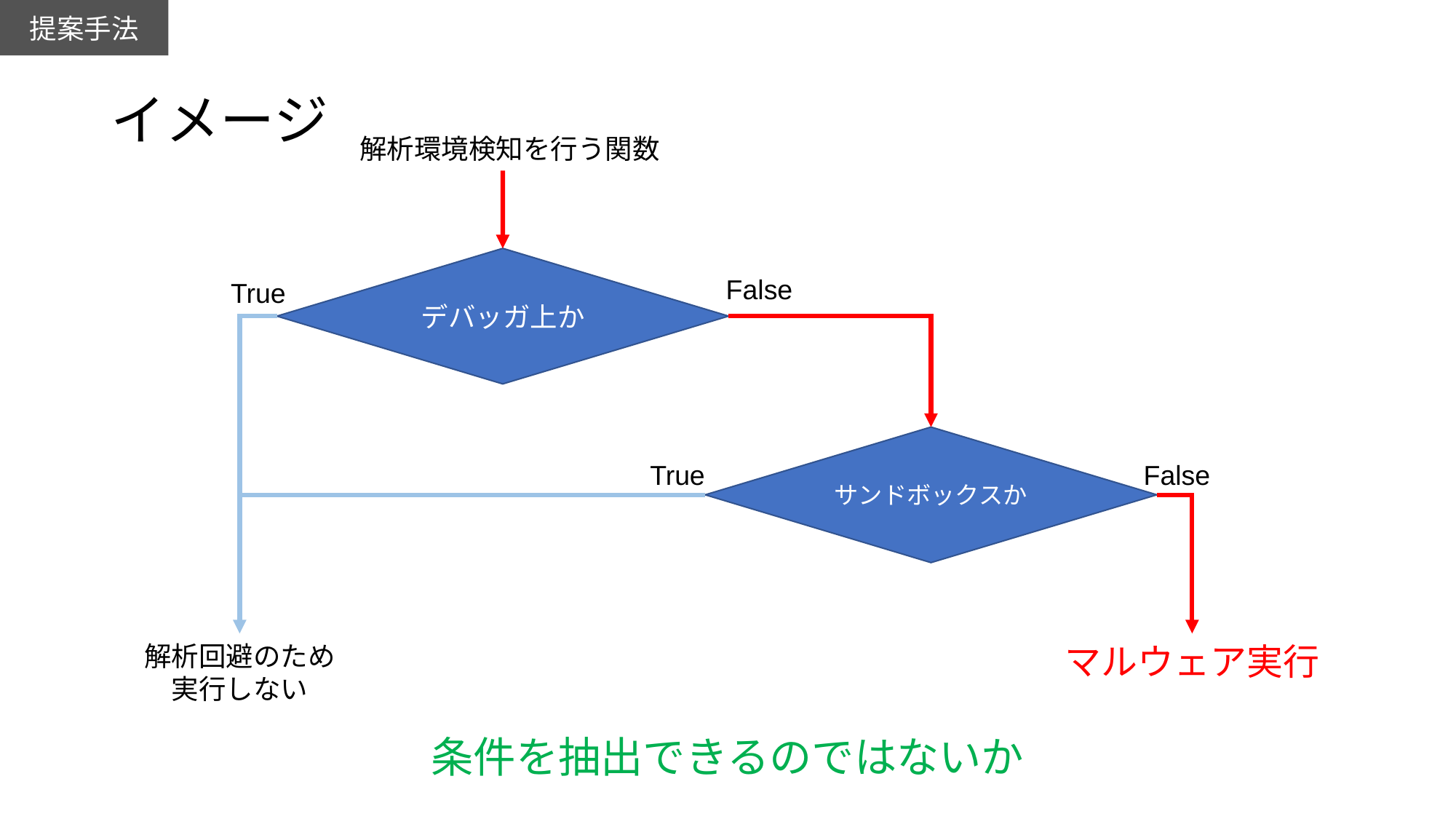

提案手法
# イメージ
解析環境検知を行う関数
デバッガ上か
False
True
サンドボックスか
True
False
マルウェア実行
解析回避のため
実行しない
条件を抽出できるのではないか